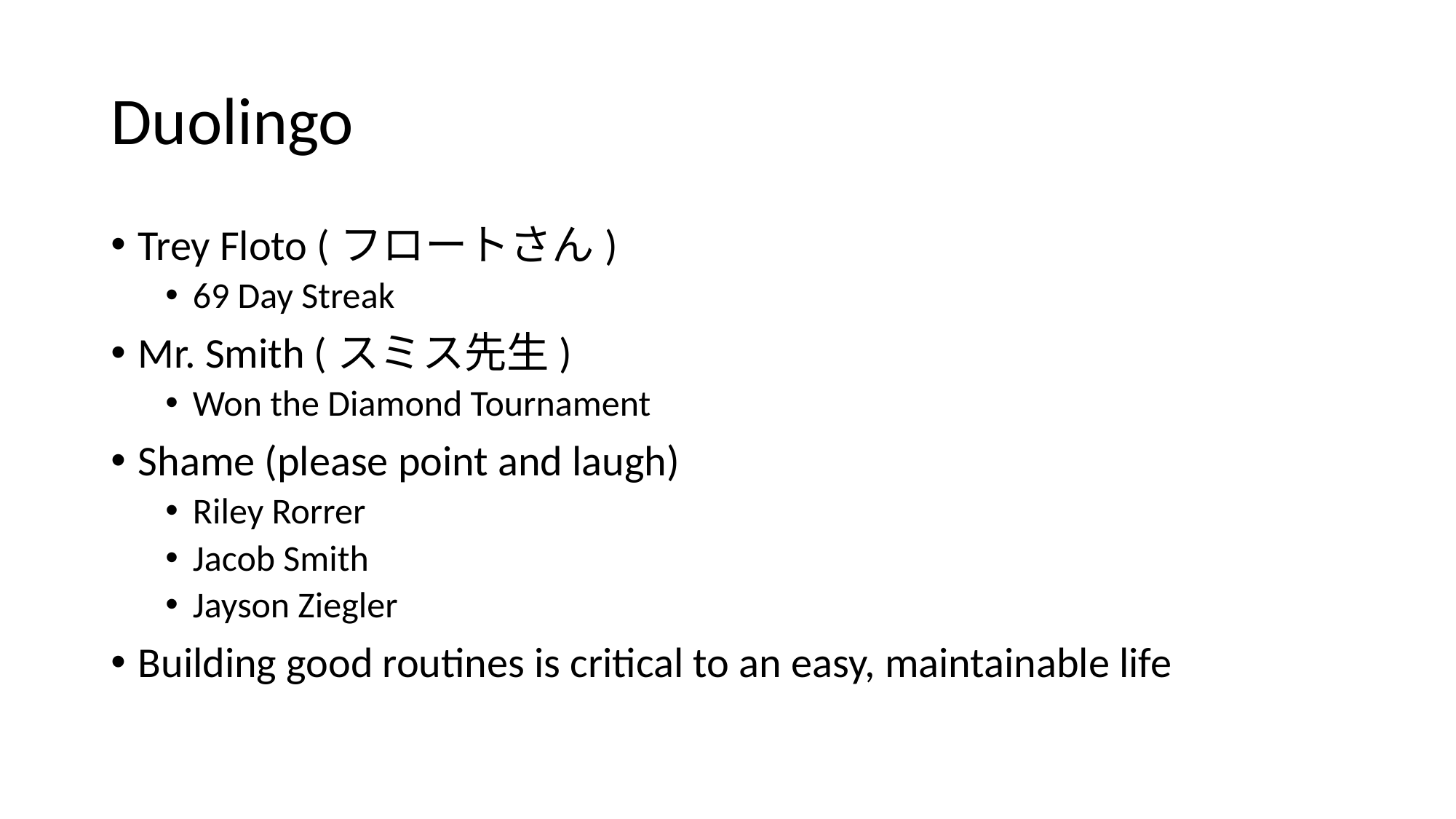

# Duolingo
Trey Floto (フロートさん)
69 Day Streak
Mr. Smith (スミス先生)
Won the Diamond Tournament
Shame (please point and laugh)
Riley Rorrer
Jacob Smith
Jayson Ziegler
Building good routines is critical to an easy, maintainable life